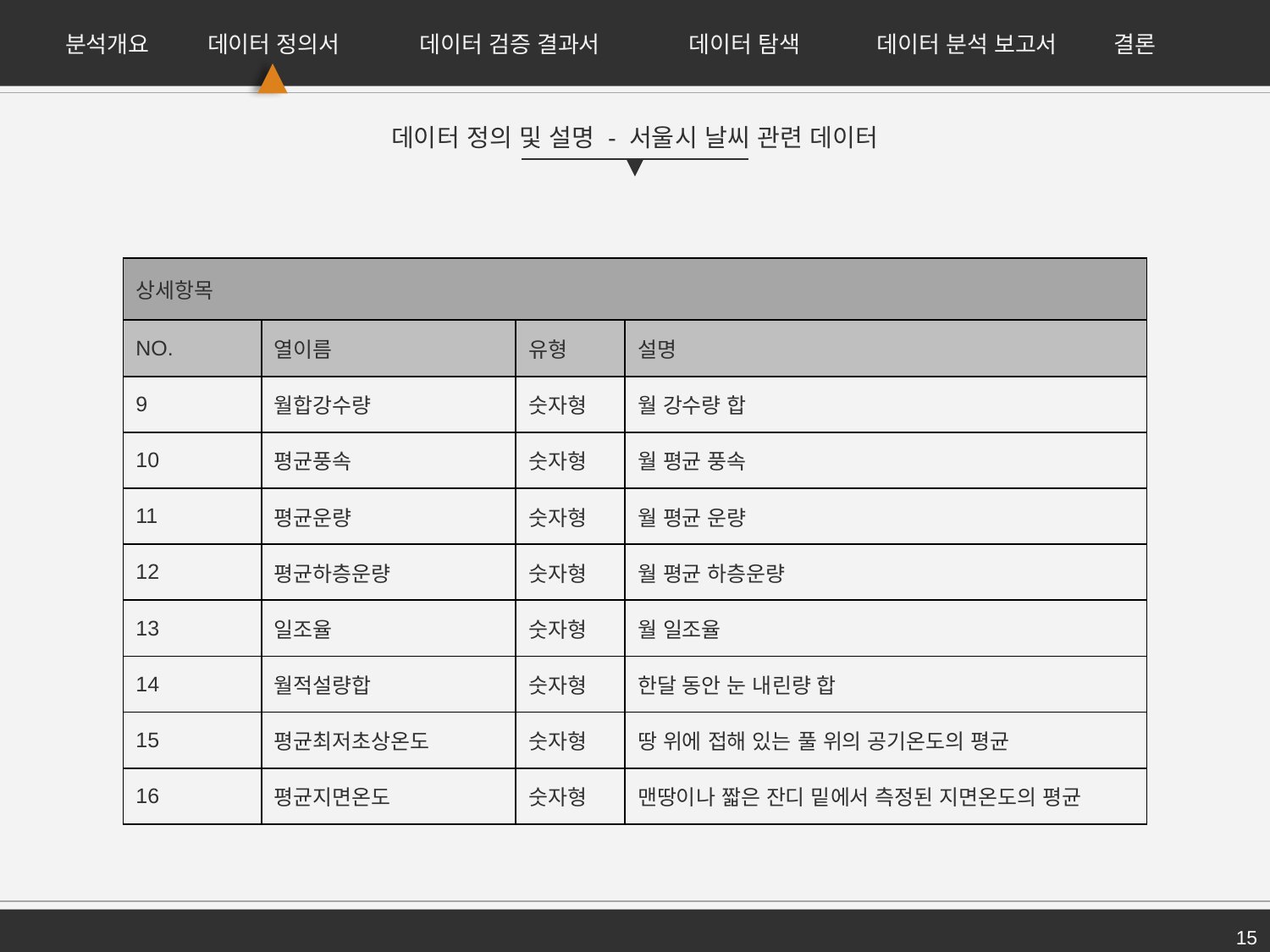

분석개요
데이터 정의서
데이터 검증 결과서
데이터 탐색
데이터 분석 보고서
결론

데이터 정의 및 설명 - 서울시 날씨 관련 데이터

| 상세항목 |  |  |  |
| --- | --- | --- | --- |
| NO. | 열이름 | 유형 | 설명 |
| 9 | 월합강수량 | 숫자형 | 월 강수량 합 |
| 10 | 평균풍속 | 숫자형 | 월 평균 풍속 |
| 11 | 평균운량 | 숫자형 | 월 평균 운량 |
| 12 | 평균하층운량 | 숫자형 | 월 평균 하층운량 |
| 13 | 일조율 | 숫자형 | 월 일조율 |
| 14 | 월적설량합 | 숫자형 | 한달 동안 눈 내린량 합 |
| 15 | 평균최저초상온도 | 숫자형 | 땅 위에 접해 있는 풀 위의 공기온도의 평균 |
| 16 | 평균지면온도 | 숫자형 | 맨땅이나 짧은 잔디 밑에서 측정된 지면온도의 평균 |

15